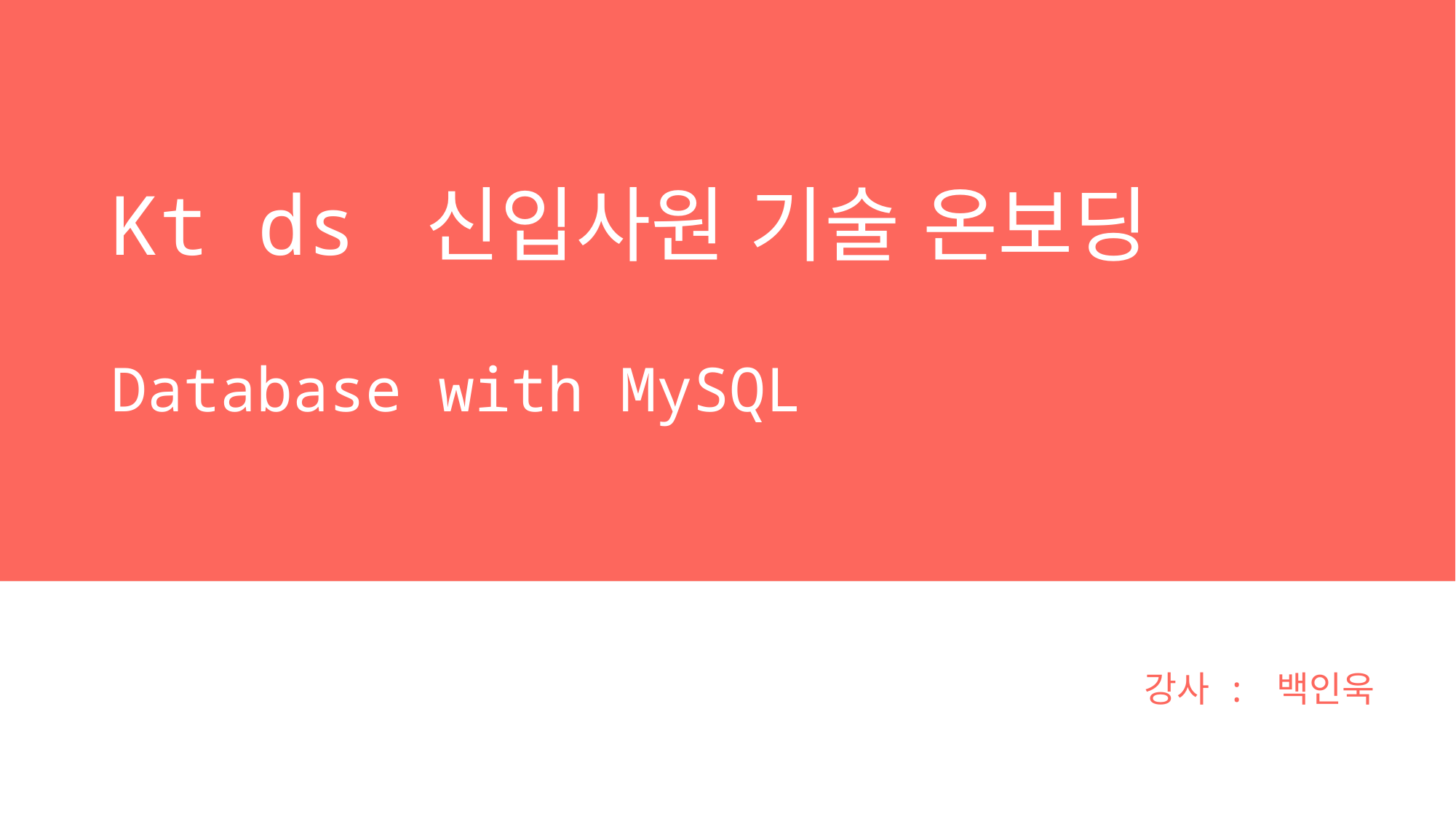

# Kt ds 신입사원 기술 온보딩
Database with MySQL
강사 : 백인욱